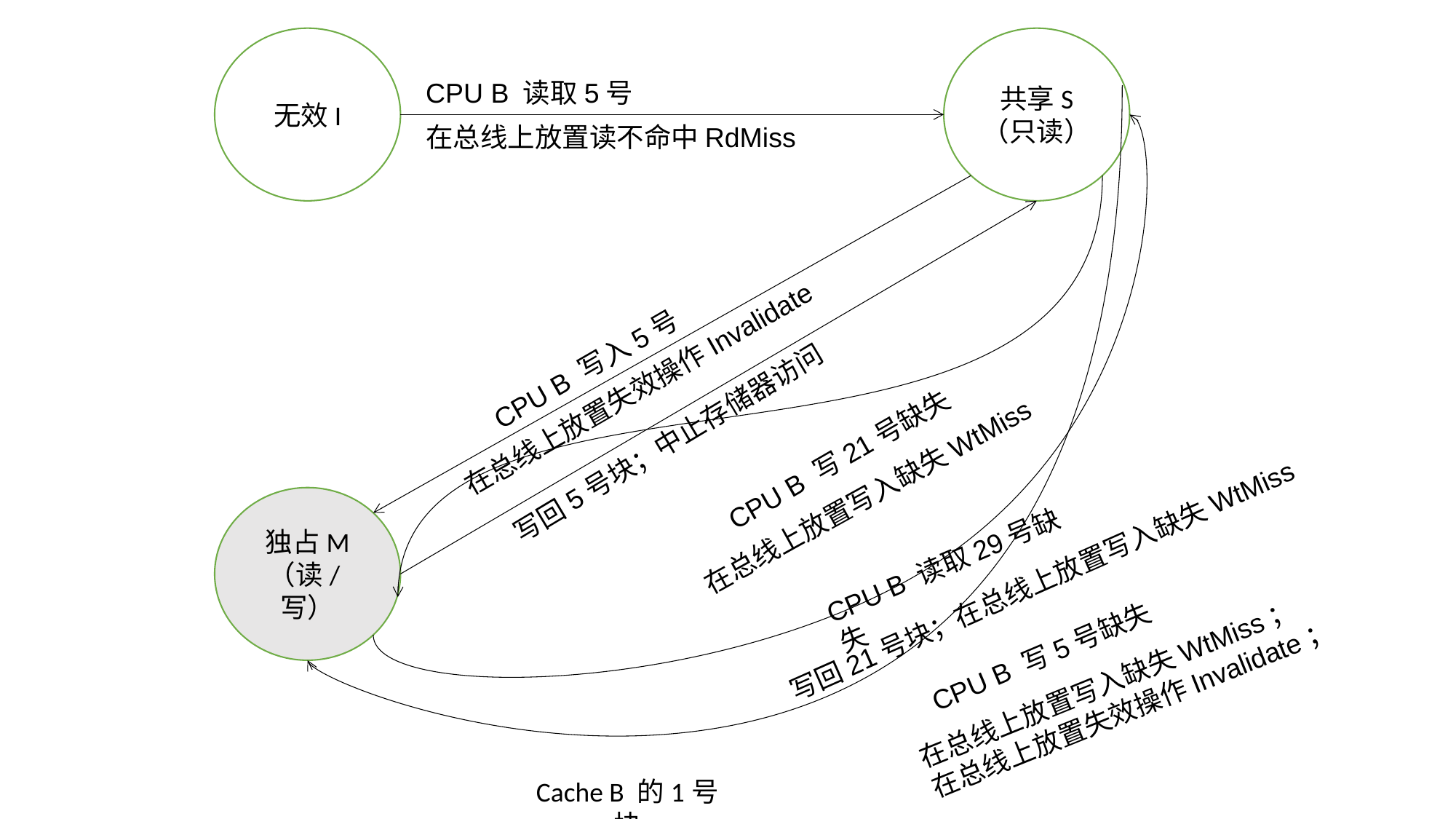

无效I
共享S
（只读）
CPU B 读取5号
在总线上放置读不命中RdMiss
CPU B 写入5号
在总线上放置失效操作Invalidate
写回5号块；中止存储器访问
CPU B 写21号缺失
在总线上放置写入缺失WtMiss
独占M
（读/写）
CPU B 读取29号缺失
写回21号块；在总线上放置写入缺失WtMiss
CPU B 写5号缺失
在总线上放置写入缺失WtMiss；
在总线上放置失效操作Invalidate；
Cache B 的1号块